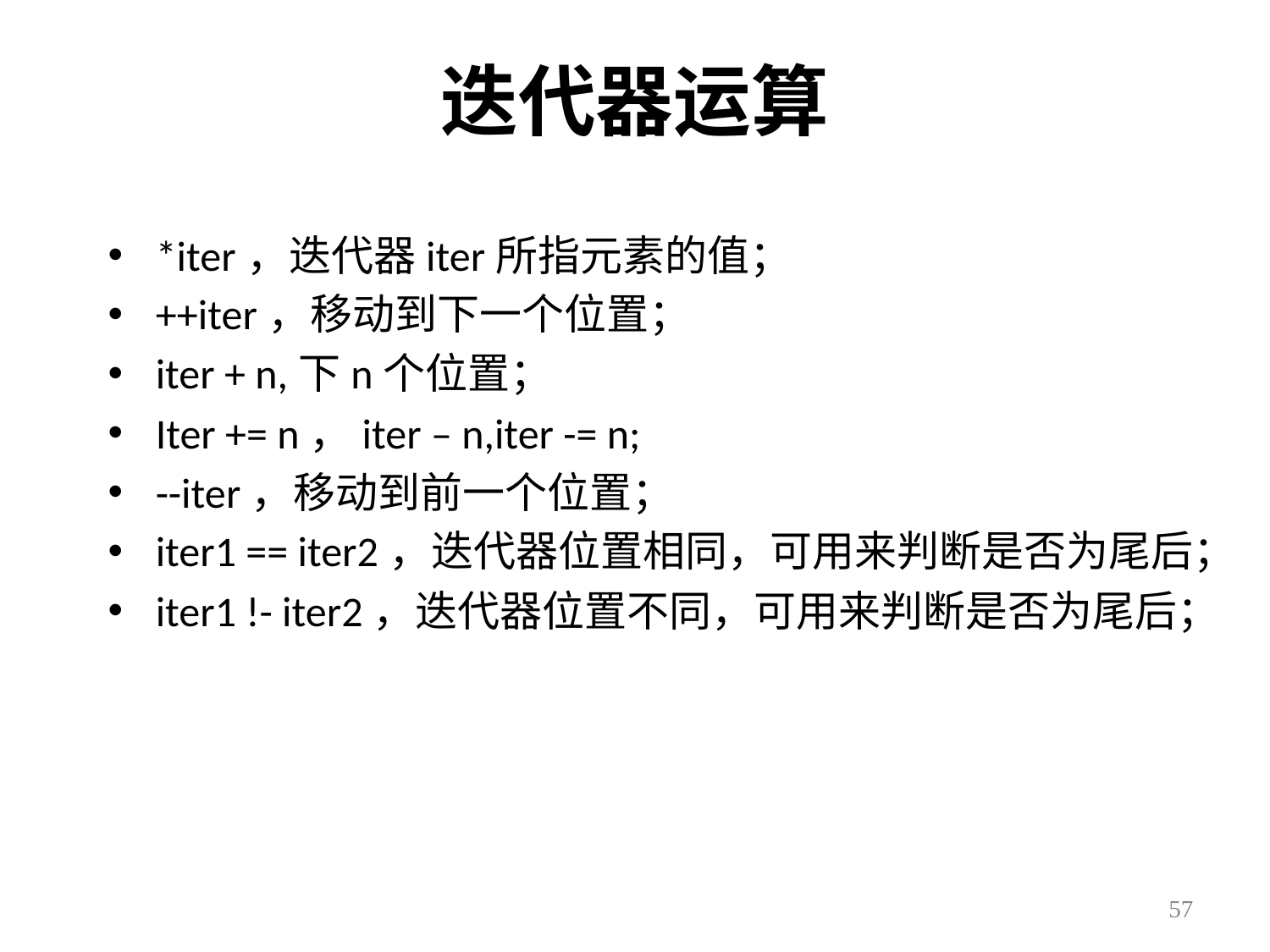

# 迭代器运算
*iter，迭代器iter所指元素的值；
++iter，移动到下一个位置；
iter + n,下n个位置；
Iter += n，iter – n,iter -= n;
--iter，移动到前一个位置；
iter1 == iter2，迭代器位置相同，可用来判断是否为尾后；
iter1 !- iter2，迭代器位置不同，可用来判断是否为尾后；

57